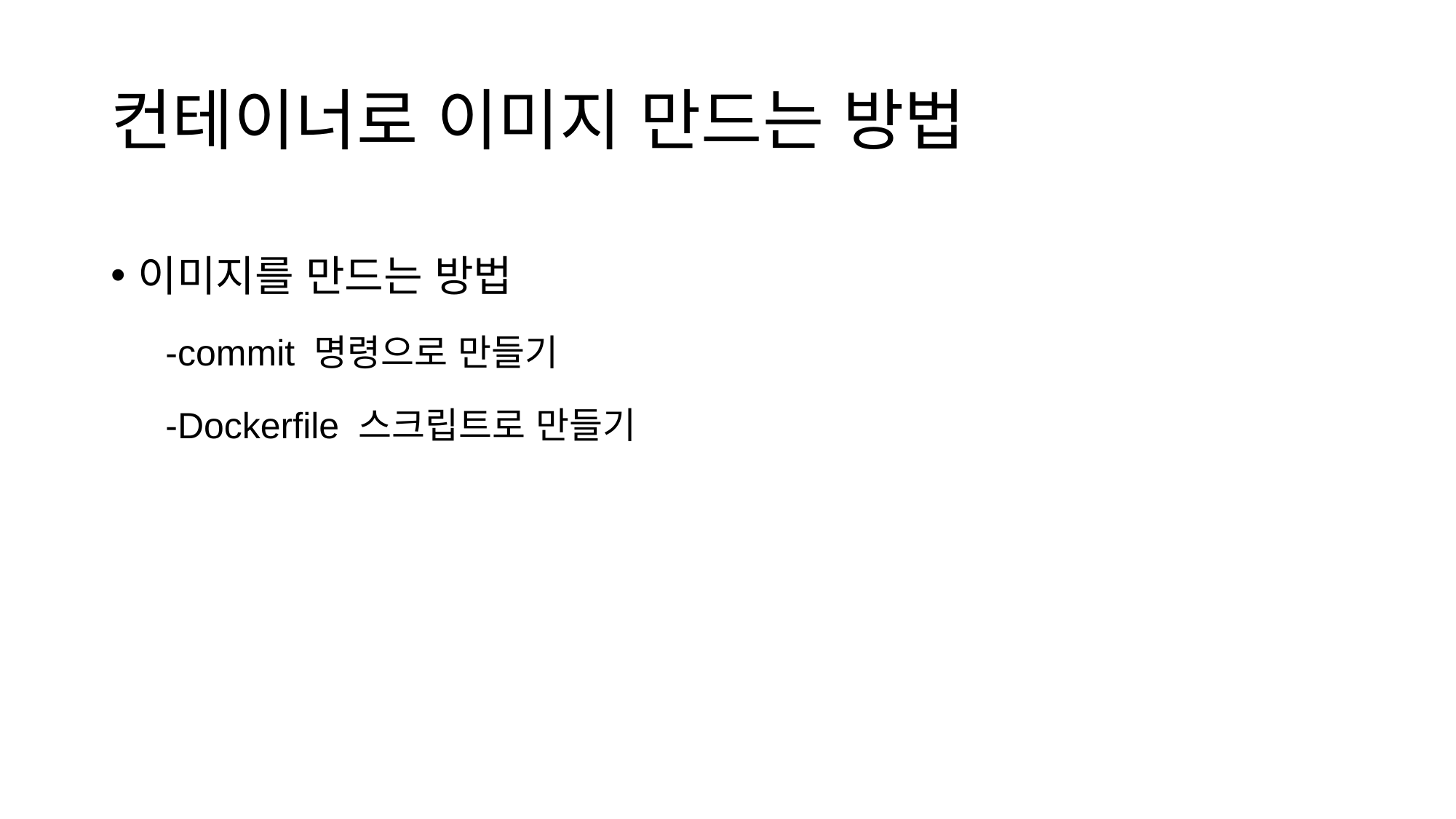

# 컨테이너로 이미지 만드는 방법
이미지를 만드는 방법
-commit 명령으로 만들기
-Dockerfile 스크립트로 만들기